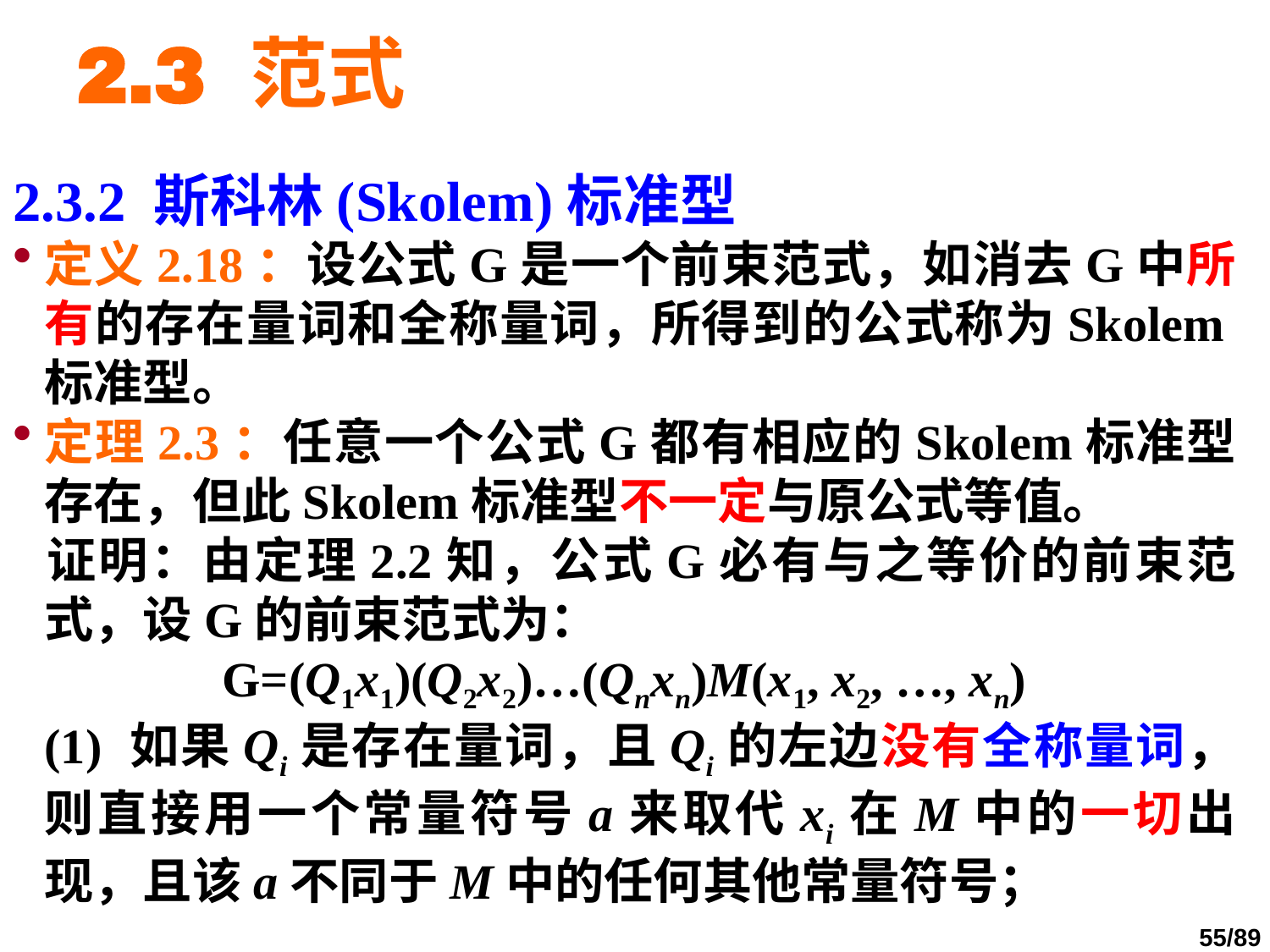

# 2.3 范式
2.3.2 斯科林(Skolem)标准型
定义2.18：设公式G是一个前束范式，如消去G中所有的存在量词和全称量词，所得到的公式称为Skolem标准型。
定理2.3：任意一个公式G都有相应的Skolem标准型存在，但此Skolem标准型不一定与原公式等值。
	证明：由定理2.2知，公式G必有与之等价的前束范式，设G的前束范式为：
G=(Q1x1)(Q2x2)…(Qnxn)M(x1, x2, …, xn)
	(1) 如果Qi是存在量词，且Qi的左边没有全称量词，则直接用一个常量符号a来取代xi在M中的一切出现，且该a不同于M中的任何其他常量符号；